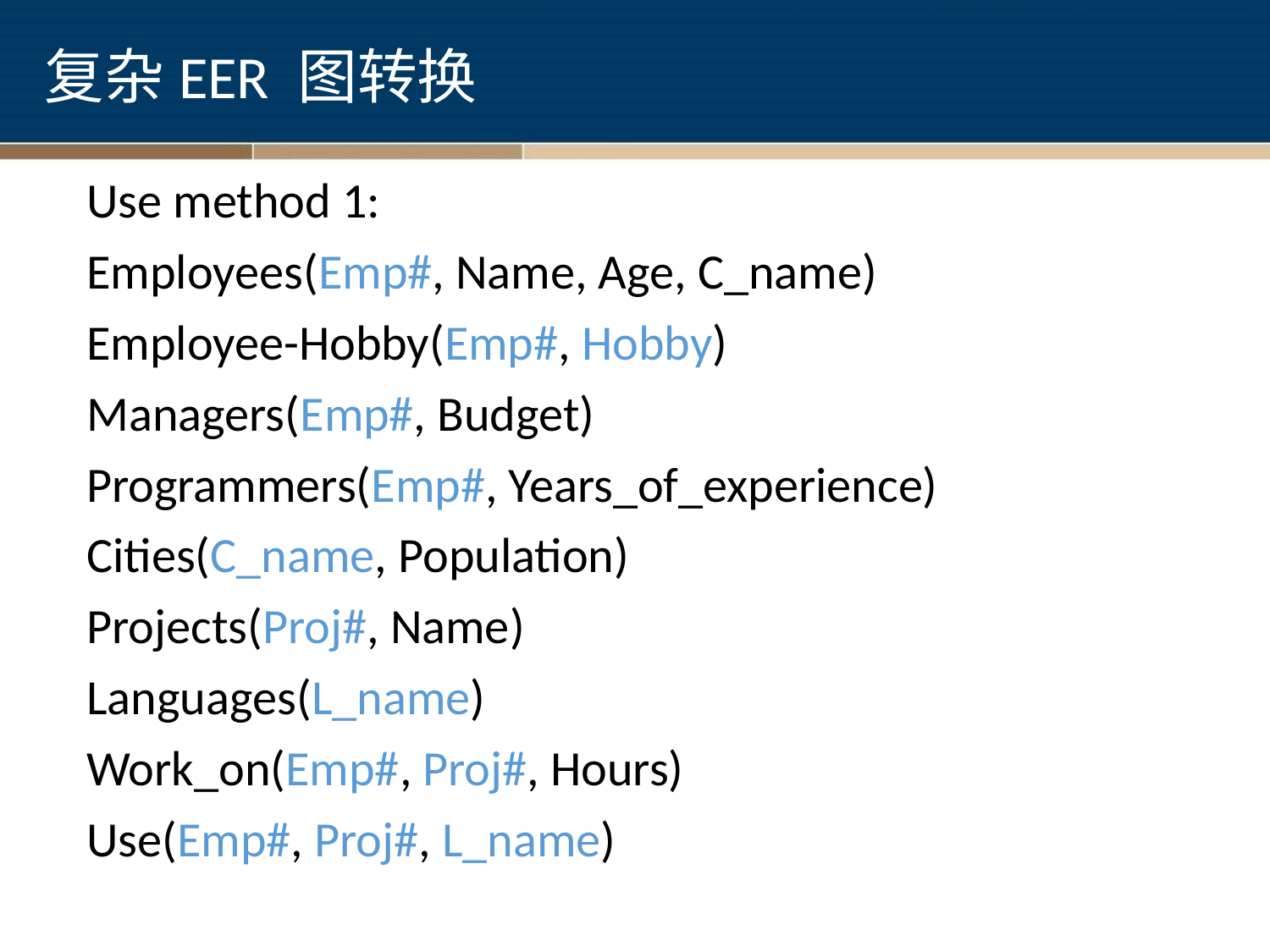

# 复杂EER 图转换
Use method 1:
Employees(Emp#, Name, Age, C_name)
Employee-Hobby(Emp#, Hobby)
Managers(Emp#, Budget)
Programmers(Emp#, Years_of_experience)
Cities(C_name, Population)
Projects(Proj#, Name)
Languages(L_name)
Work_on(Emp#, Proj#, Hours)
Use(Emp#, Proj#, L_name)